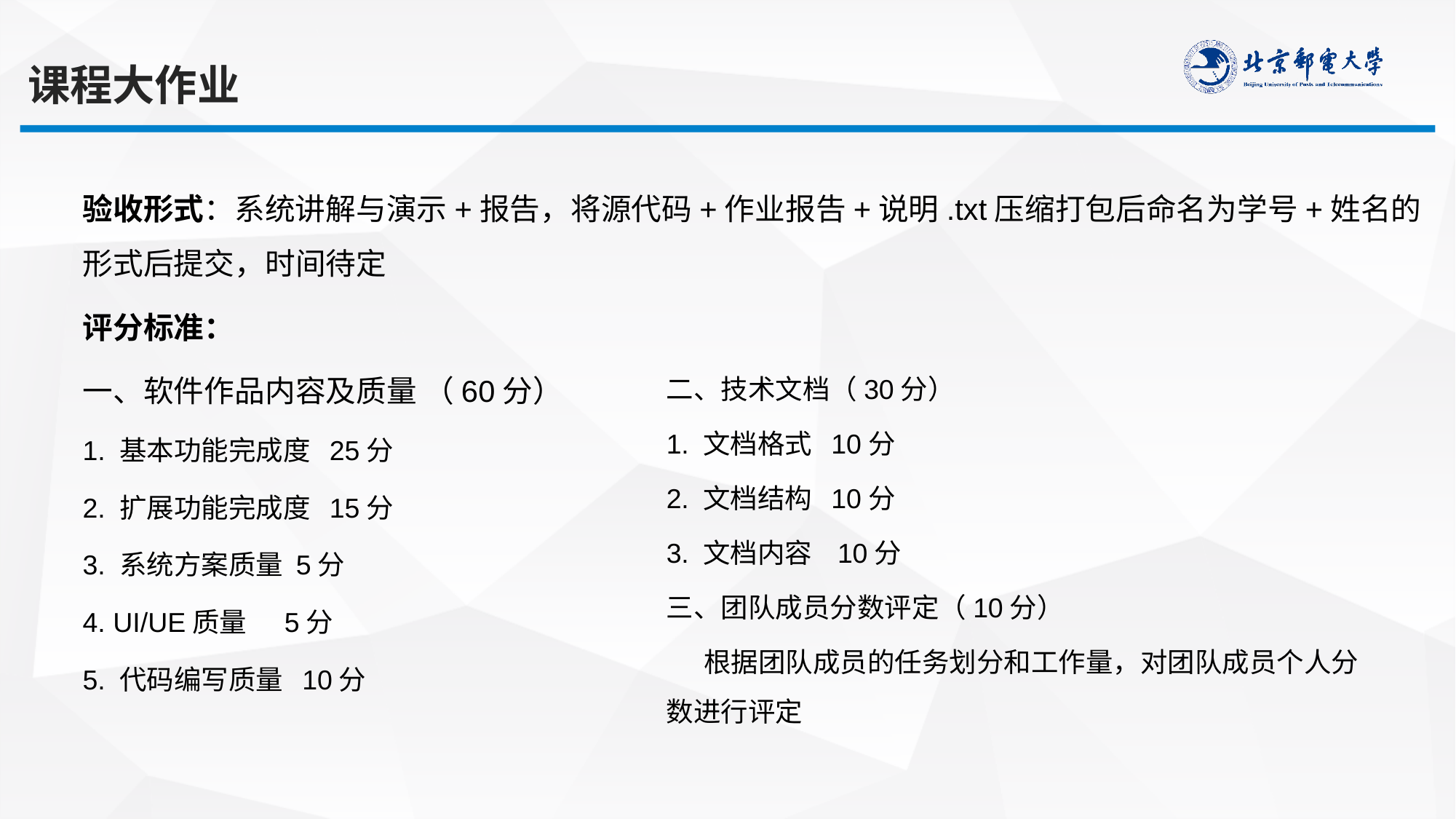

课程大作业

验收形式：系统讲解与演示+报告，将源代码+作业报告+说明.txt压缩打包后命名为学号+姓名的形式后提交，时间待定
评分标准：
一、软件作品内容及质量 （60分）
1. 基本功能完成度  25分
2. 扩展功能完成度  15分
3. 系统方案质量 5分
4. UI/UE质量     5分
5. 代码编写质量  10分

二、技术文档（30分）
1. 文档格式  10分
2. 文档结构  10分
3. 文档内容   10分
三、团队成员分数评定（10分）
     根据团队成员的任务划分和工作量，对团队成员个人分数进行评定